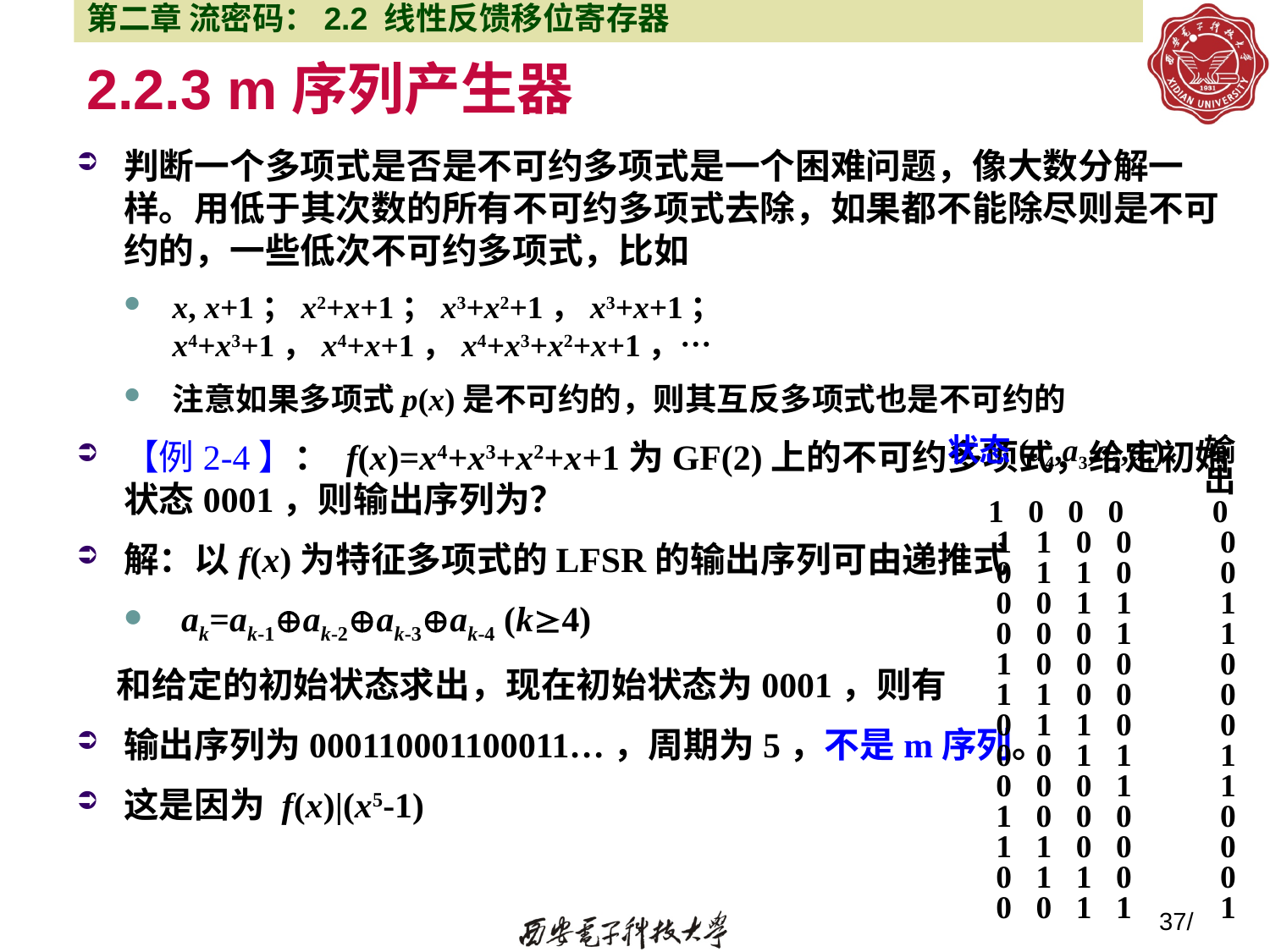

第二章 流密码：2.2 线性反馈移位寄存器
# 2.2.3 m序列产生器
判断一个多项式是否是不可约多项式是一个困难问题，像大数分解一样。用低于其次数的所有不可约多项式去除，如果都不能除尽则是不可约的，一些低次不可约多项式，比如
x, x+1；x2+x+1；x3+x2+1，x3+x+1；x4+x3+1，x4+x+1，x4+x3+x2+x+1，…
注意如果多项式p(x)是不可约的，则其互反多项式也是不可约的
【例2-4】： f(x)=x4+x3+x2+x+1为GF(2)上的不可约多项式，给定初始状态0001，则输出序列为？
解：以f(x)为特征多项式的LFSR的输出序列可由递推式
 ak=ak-1⊕ak-2⊕ak-3⊕ak-4 (k≥4)
    和给定的初始状态求出，现在初始状态为0001，则有
输出序列为000110001100011…，周期为5，不是m序列。
这是因为 f(x)|(x5-1)
状态(a4,a3,a2,a1)    输出
1   0   0   0           0
1   1   0   0           0
0   1   1   0           0
0   0   1   1           1
0   0   0   1           1
1   0   0   0           0
1   1   0   0           0
0   1   1   0           0
0   0   1   1           1
0   0   0   1           1
1   0   0   0           0
1   1   0   0           0
0   1   1   0           0
0   0   1   1           1
37/